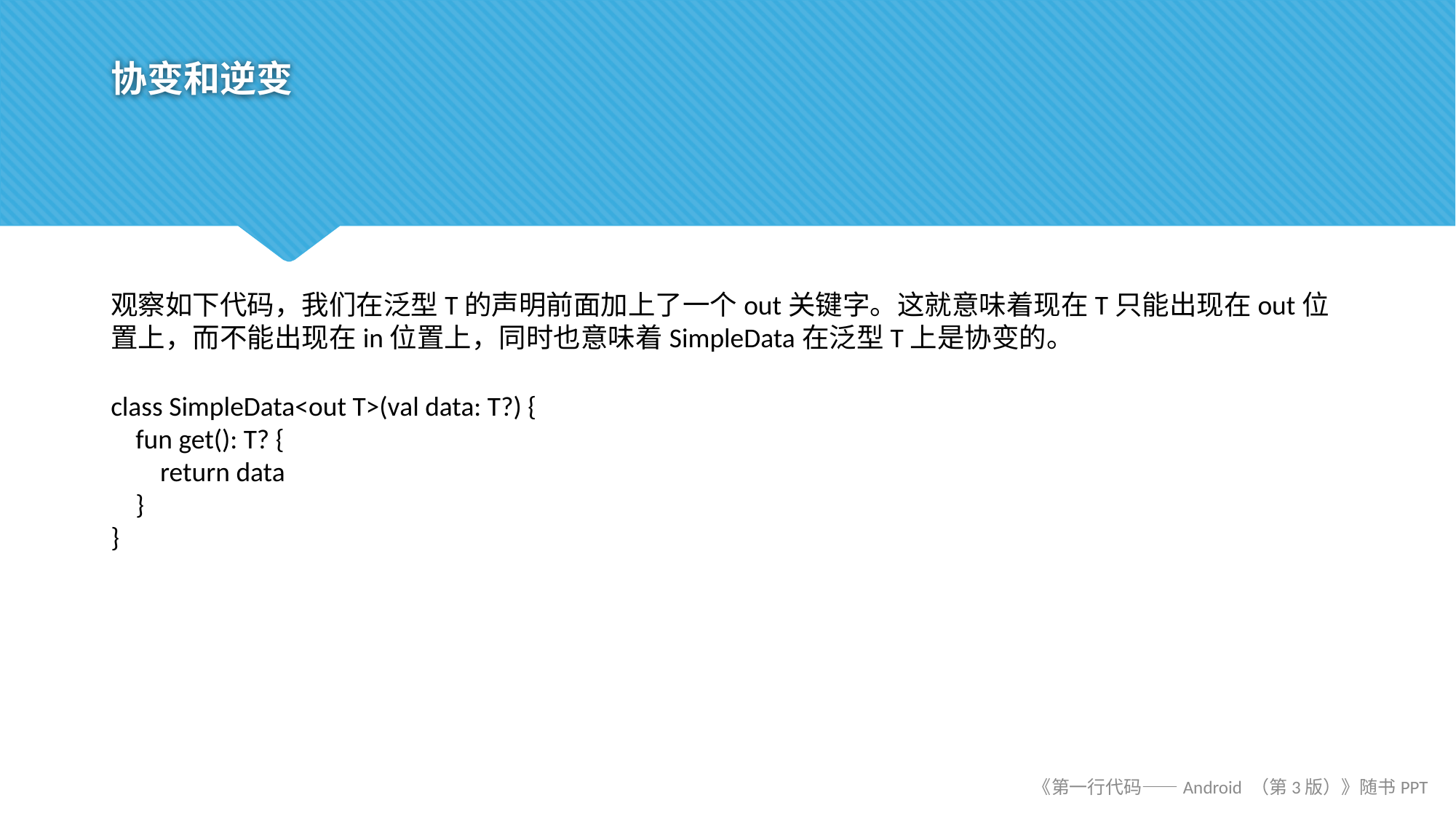

# 协变和逆变
观察如下代码，我们在泛型T的声明前面加上了一个out关键字。这就意味着现在T只能出现在out位置上，而不能出现在in位置上，同时也意味着SimpleData在泛型T上是协变的。
class SimpleData<out T>(val data: T?) {
    fun get(): T? {
        return data
    }
}